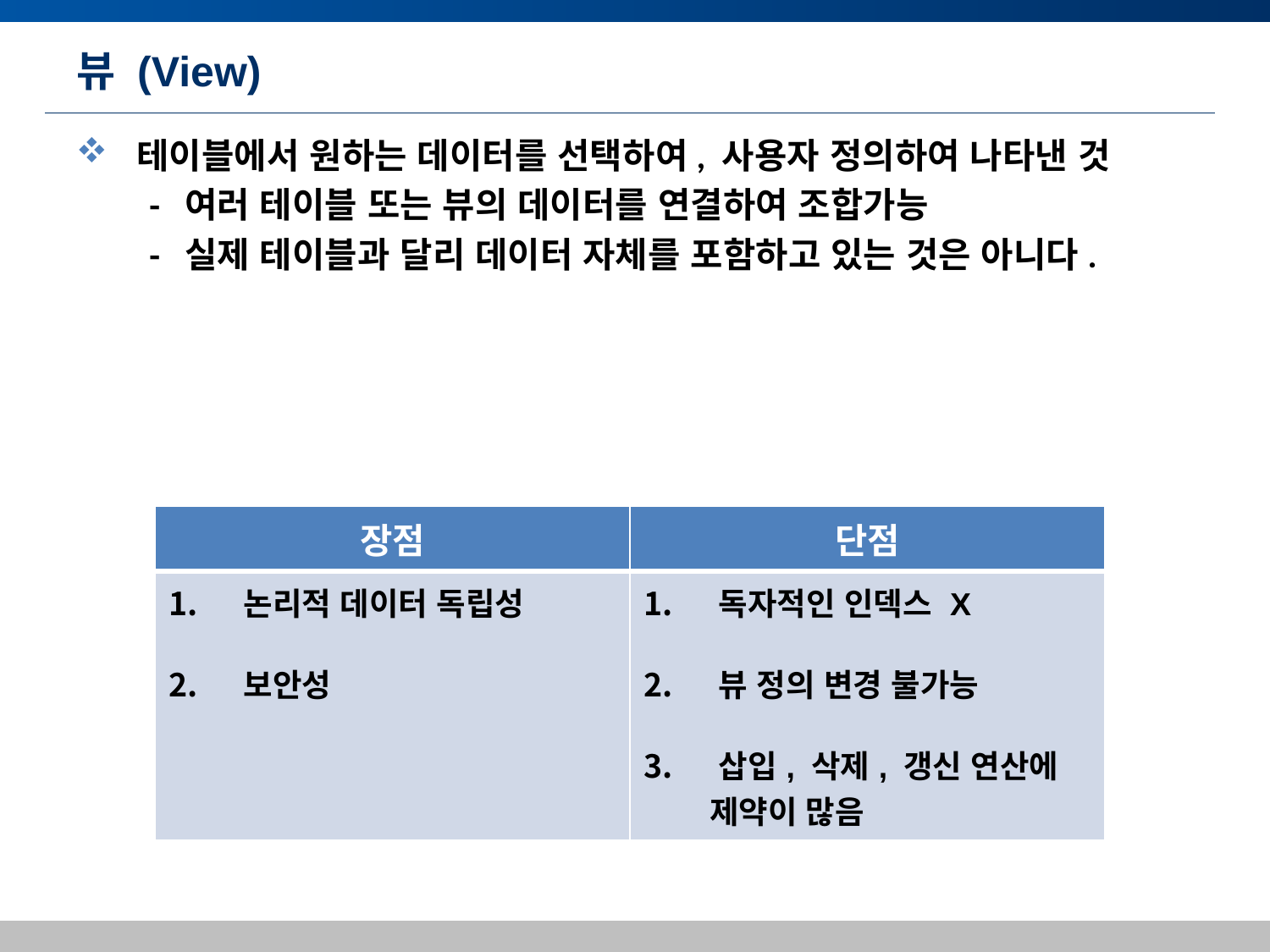

# 뷰 (View)
  테이블에서 원하는 데이터를 선택하여, 사용자 정의하여 나타낸 것
	      -  여러 테이블 또는 뷰의 데이터를 연결하여 조합가능
	      -  실제 테이블과 달리 데이터 자체를 포함하고 있는 것은 아니다.

| 장점 | 단점 |
| --- | --- |
| 논리적 데이터 독립성 보안성 | 독자적인 인덱스 X 뷰 정의 변경 불가능 삽입, 삭제, 갱신 연산에 제약이 많음 |